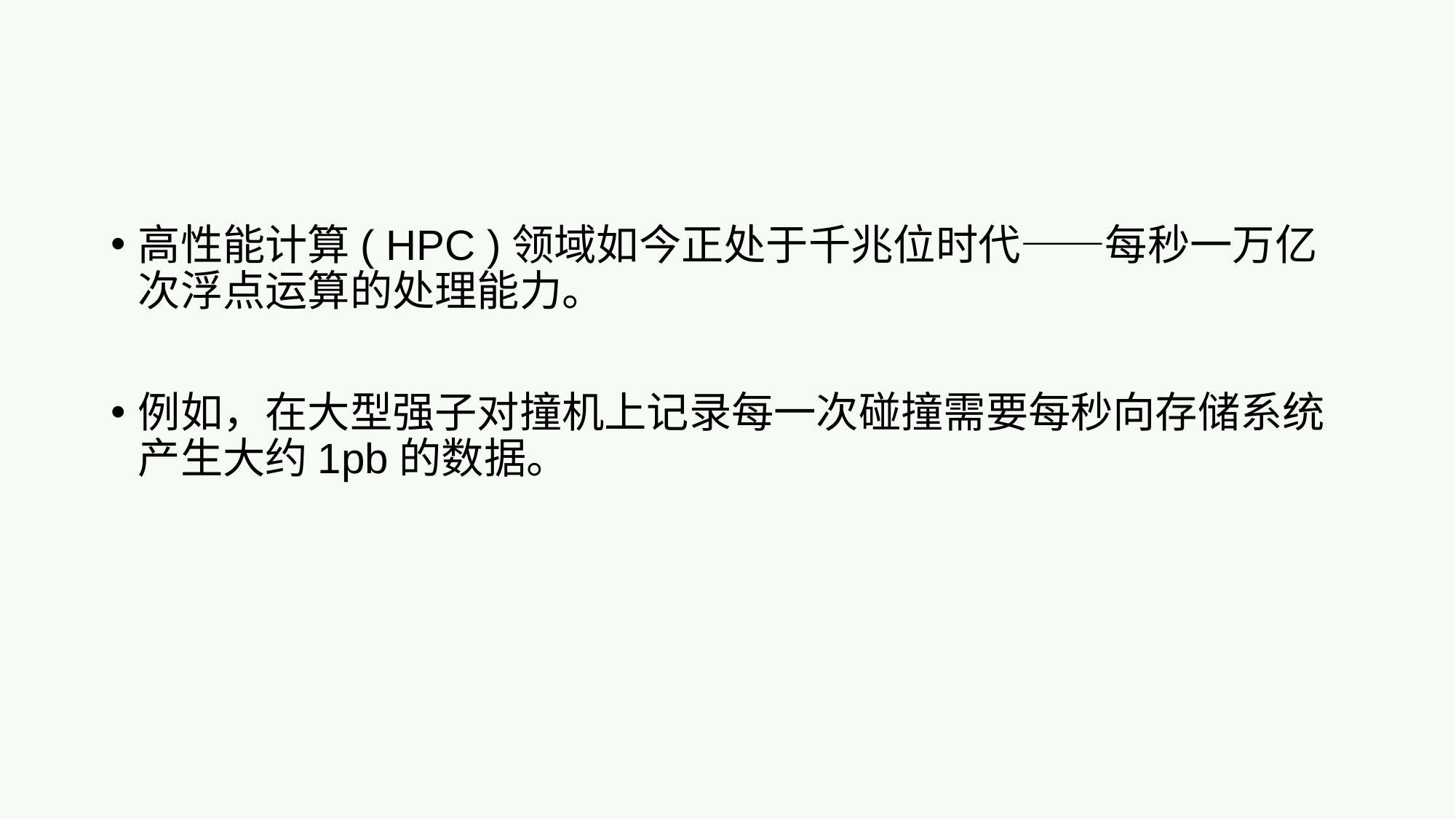

#
高性能计算( HPC )领域如今正处于千兆位时代——每秒一万亿次浮点运算的处理能力。

例如，在大型强子对撞机上记录每一次碰撞需要每秒向存储系统产生大约1pb的数据。